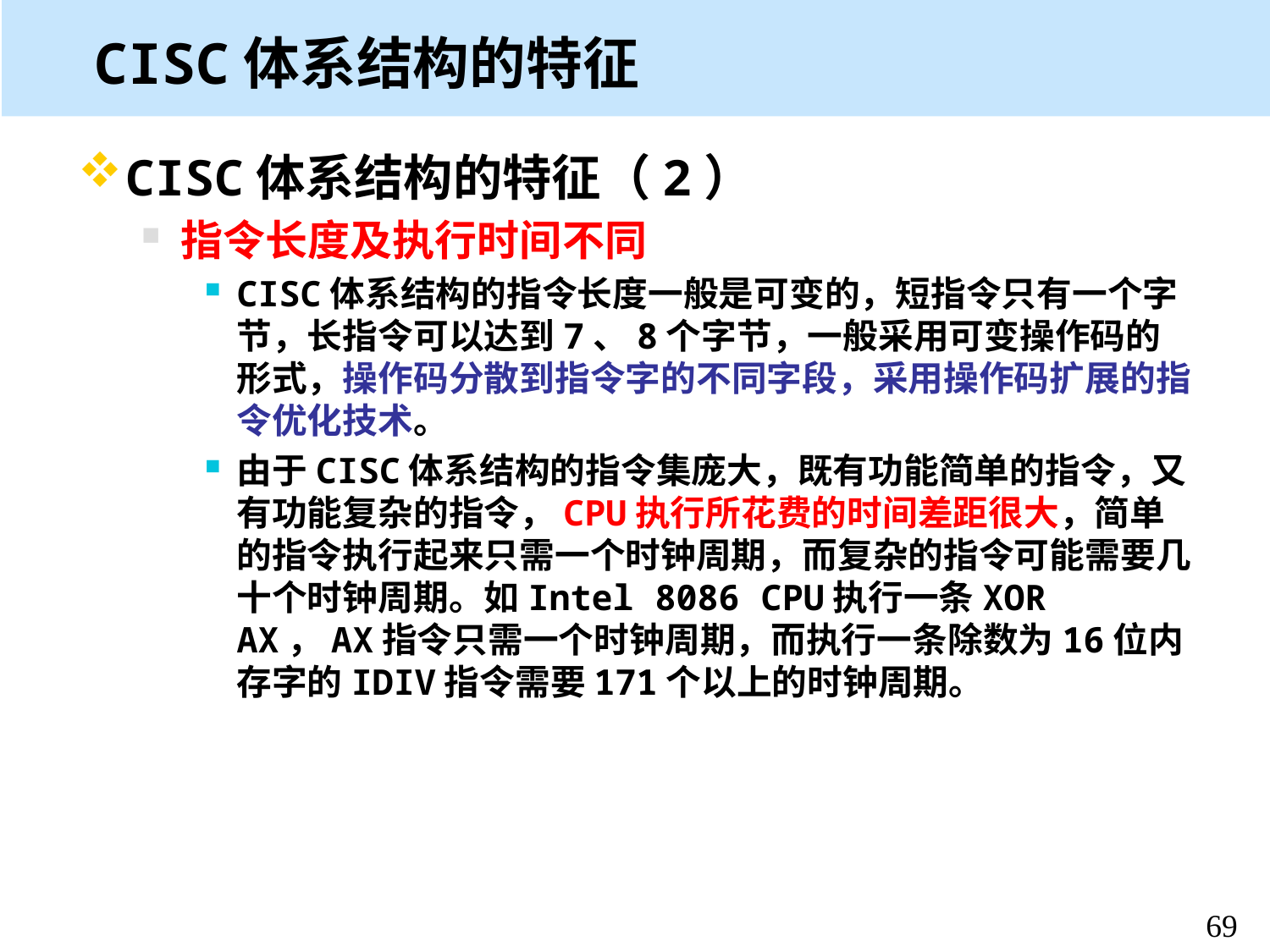

# CISC体系结构的特征
CISC体系结构的特征（2）
指令长度及执行时间不同
CISC体系结构的指令长度一般是可变的，短指令只有一个字节，长指令可以达到7、8个字节，一般采用可变操作码的形式，操作码分散到指令字的不同字段，采用操作码扩展的指令优化技术。
由于CISC体系结构的指令集庞大，既有功能简单的指令，又有功能复杂的指令，CPU执行所花费的时间差距很大，简单的指令执行起来只需一个时钟周期，而复杂的指令可能需要几十个时钟周期。如Intel 8086 CPU执行一条XOR AX，AX指令只需一个时钟周期，而执行一条除数为16位内存字的IDIV指令需要171个以上的时钟周期。